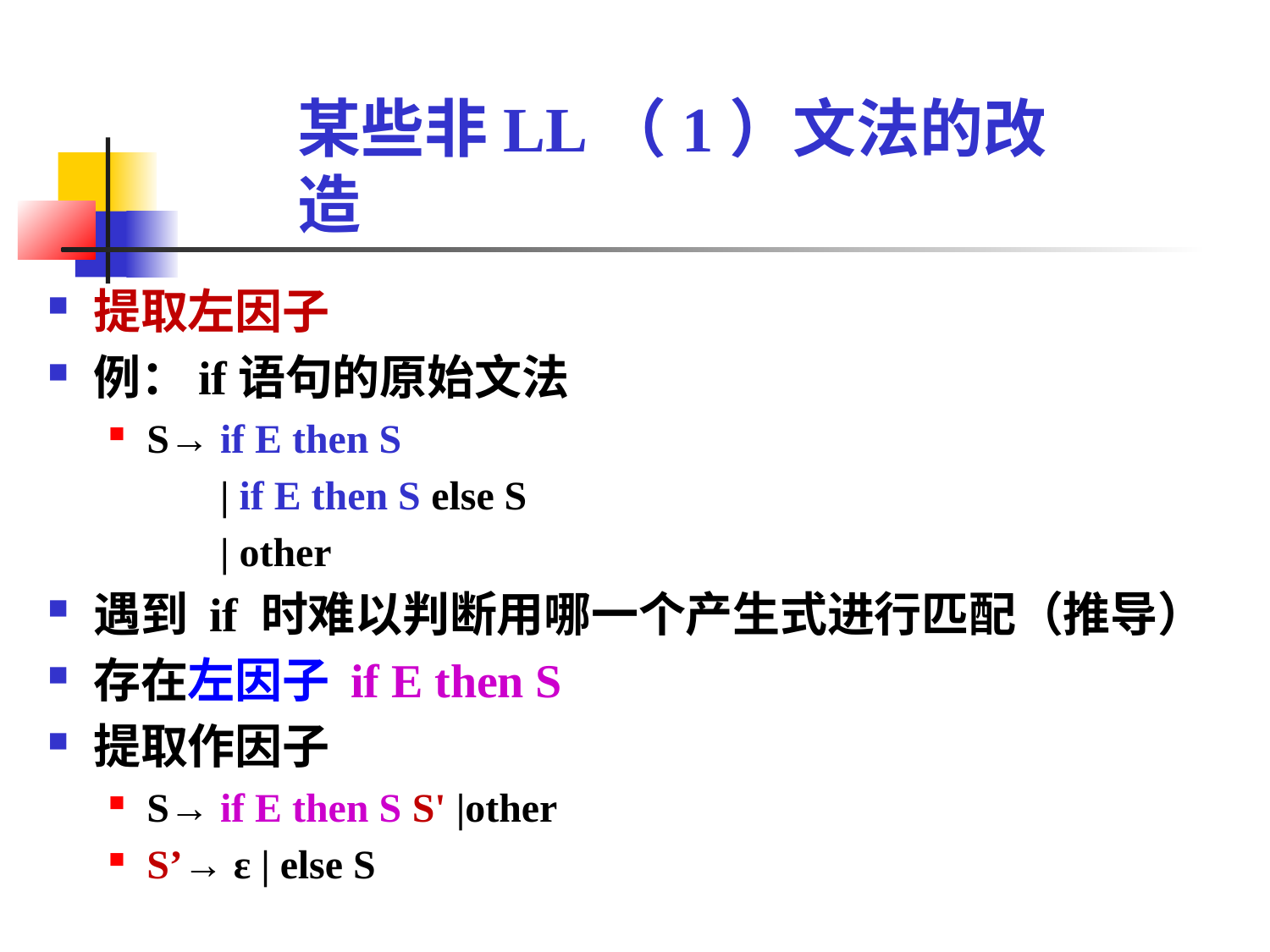

某些非LL（1）文法的改造
提取左因子
例：if语句的原始文法
S→ if E then S
           | if E then S else S
           | other
遇到 if 时难以判断用哪一个产生式进行匹配（推导）
存在左因子 if E then S
提取作因子
S→ if E then S S' |other
S’→ ε | else S